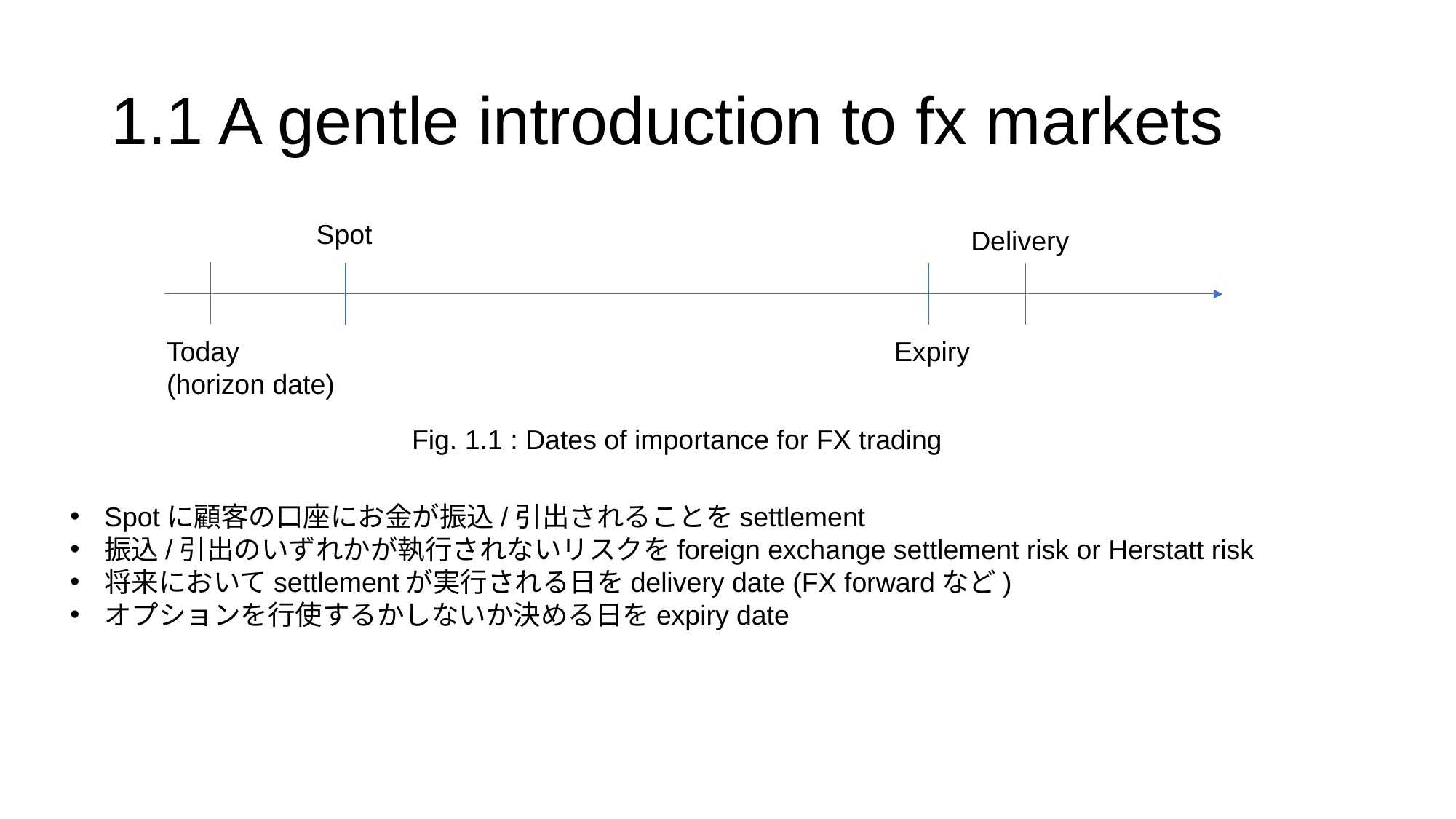

# 1.1 A gentle introduction to fx markets
Spot
Delivery
Today
(horizon date)
Expiry
Fig. 1.1 : Dates of importance for FX trading
Spotに顧客の口座にお金が振込/引出されることをsettlement
振込/引出のいずれかが執行されないリスクをforeign exchange settlement risk or Herstatt risk
将来においてsettlementが実行される日をdelivery date (FX forwardなど)
オプションを行使するかしないか決める日をexpiry date